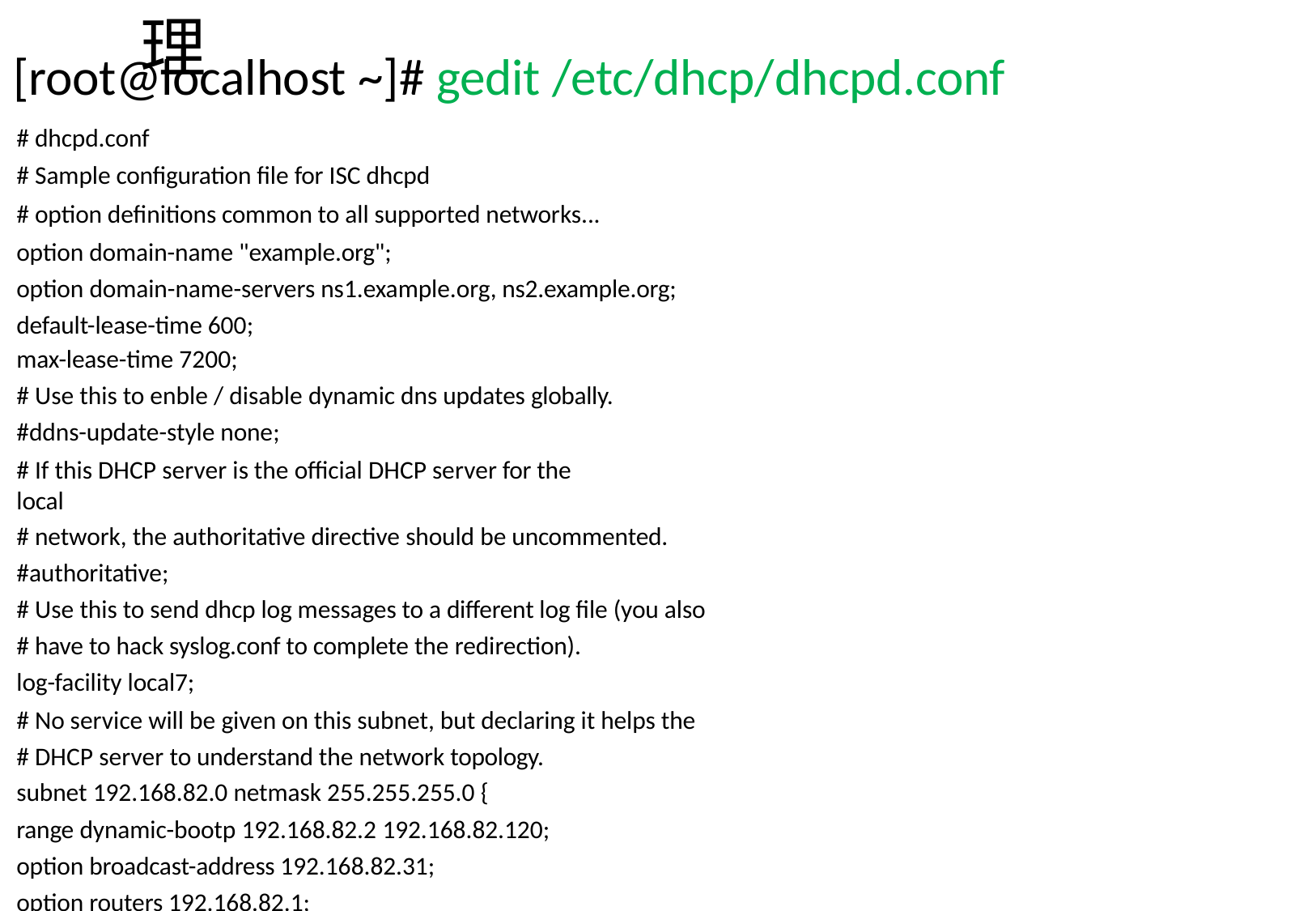

# 5.4.2	DHCP服务器的安装与启动管理
[root@localhost ~]# gedit /etc/dhcp/dhcpd.conf
# dhcpd.conf
# Sample configuration file for ISC dhcpd
# option definitions common to all supported networks...  option domain-name "example.org";
option domain-name-servers ns1.example.org, ns2.example.org;  default-lease-time 600;
max-lease-time 7200;
# Use this to enble / disable dynamic dns updates globally.  #ddns-update-style none;
# If this DHCP server is the official DHCP server for the local
# network, the authoritative directive should be uncommented.  #authoritative;
# Use this to send dhcp log messages to a different log file (you also  # have to hack syslog.conf to complete the redirection).
log-facility local7;
# No service will be given on this subnet, but declaring it helps the  # DHCP server to understand the network topology.
subnet 192.168.82.0 netmask 255.255.255.0 {
range dynamic-bootp 192.168.82.2 192.168.82.120;
option broadcast-address 192.168.82.31;
option routers 192.168.82.1;
}